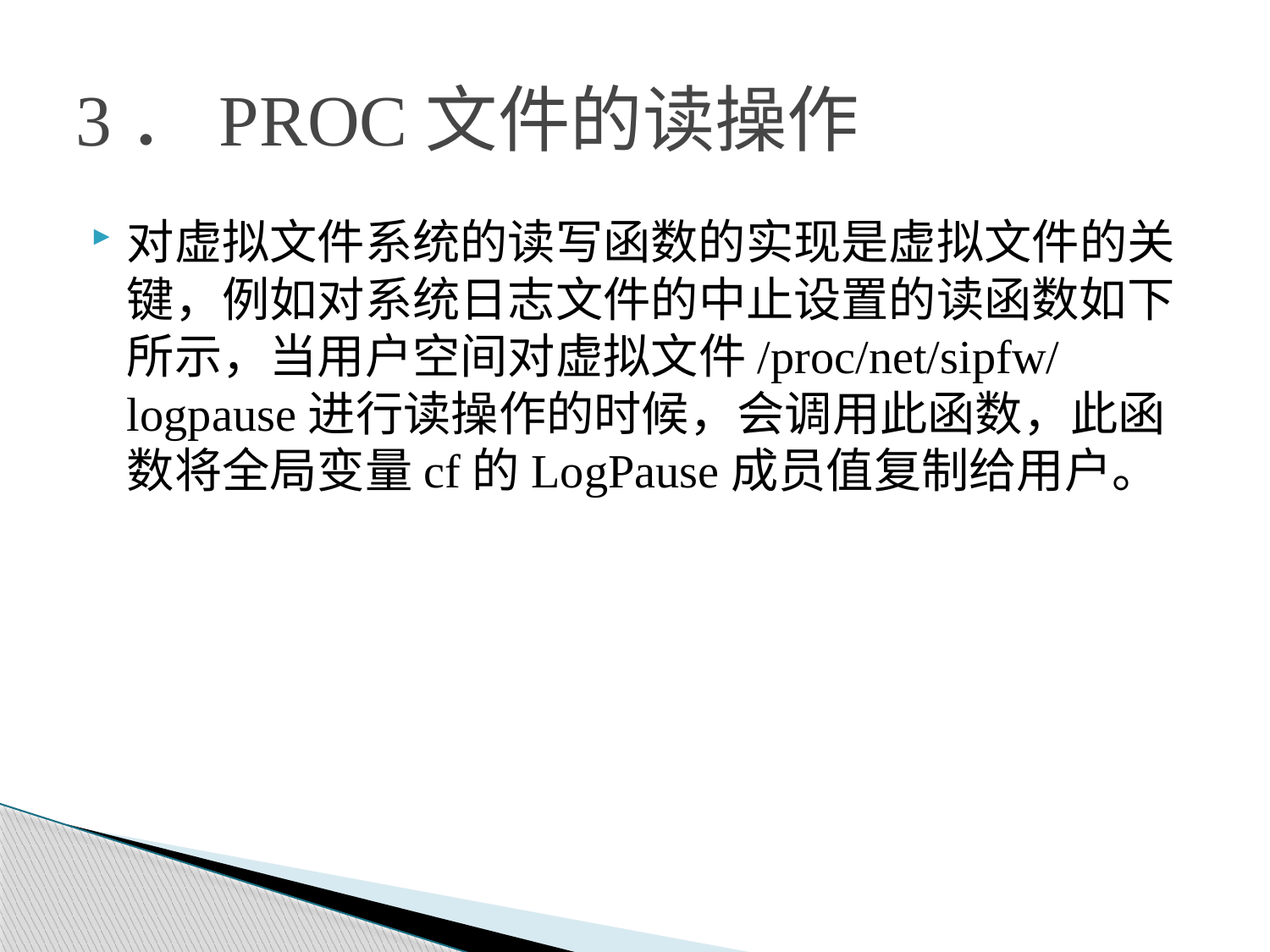

# 3．PROC文件的读操作
对虚拟文件系统的读写函数的实现是虚拟文件的关键，例如对系统日志文件的中止设置的读函数如下所示，当用户空间对虚拟文件/proc/net/sipfw/logpause进行读操作的时候，会调用此函数，此函数将全局变量cf的LogPause成员值复制给用户。